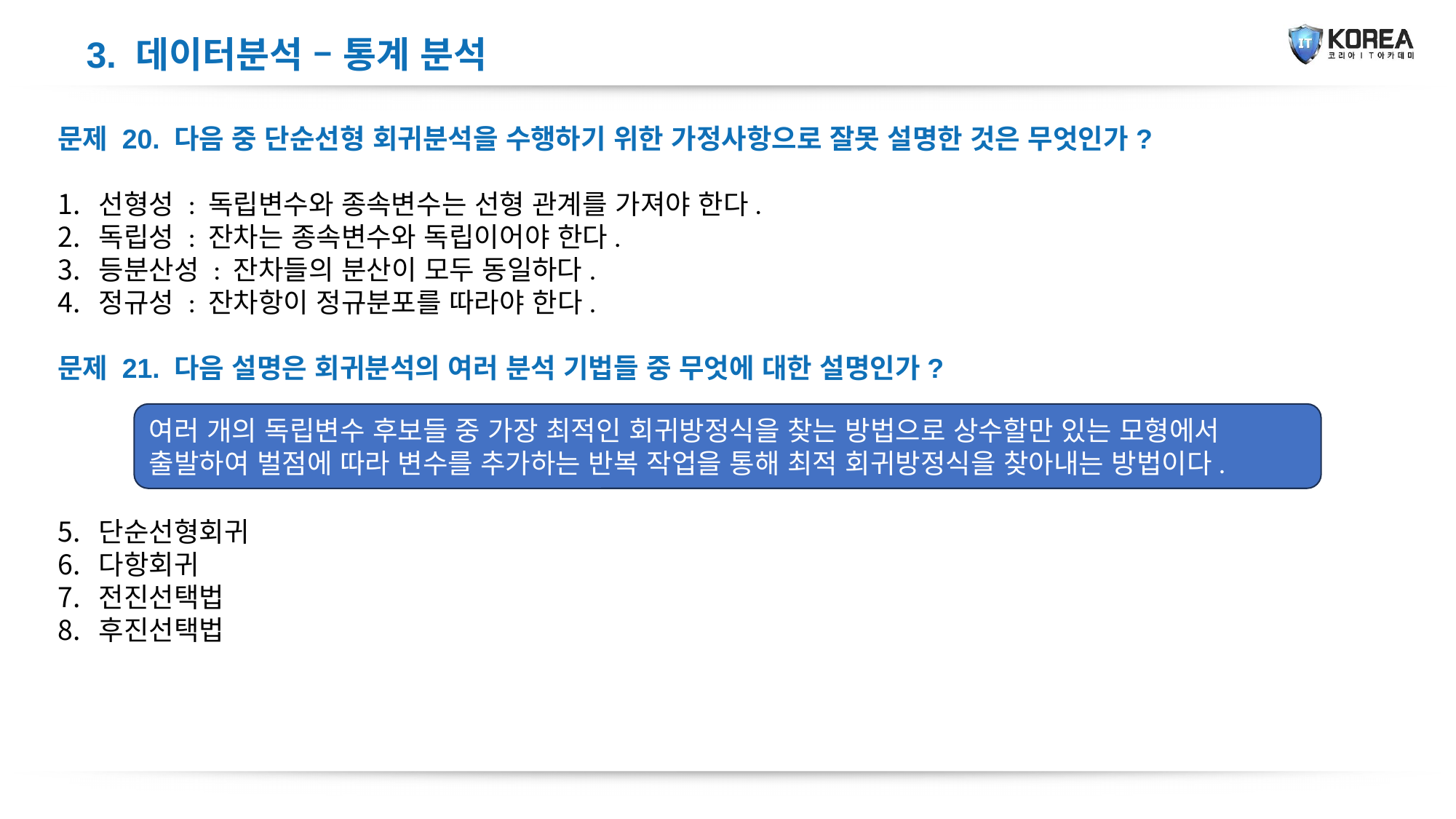

3. 데이터분석 – 통계 분석
문제 20. 다음 중 단순선형 회귀분석을 수행하기 위한 가정사항으로 잘못 설명한 것은 무엇인가?

선형성 : 독립변수와 종속변수는 선형 관계를 가져야 한다.
독립성 : 잔차는 종속변수와 독립이어야 한다.
등분산성 : 잔차들의 분산이 모두 동일하다.
정규성 : 잔차항이 정규분포를 따라야 한다.

문제 21. 다음 설명은 회귀분석의 여러 분석 기법들 중 무엇에 대한 설명인가?

단순선형회귀
다항회귀
전진선택법
후진선택법
여러 개의 독립변수 후보들 중 가장 최적인 회귀방정식을 찾는 방법으로 상수할만 있는 모형에서 출발하여 벌점에 따라 변수를 추가하는 반복 작업을 통해 최적 회귀방정식을 찾아내는 방법이다.